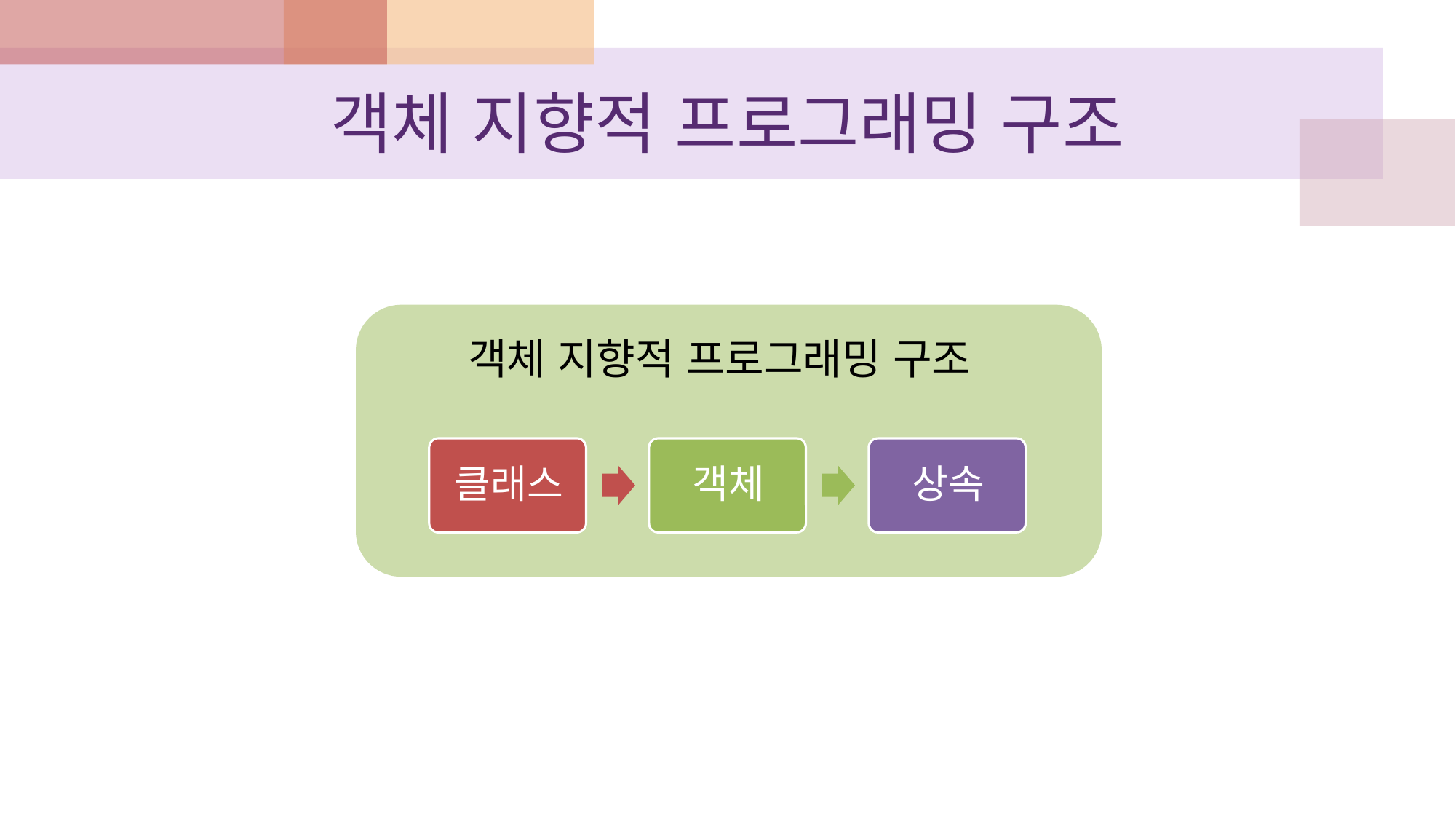

# 객체 지향적 프로그래밍 구조

클래스

객체

상속
객체 지향적 프로그래밍 구조